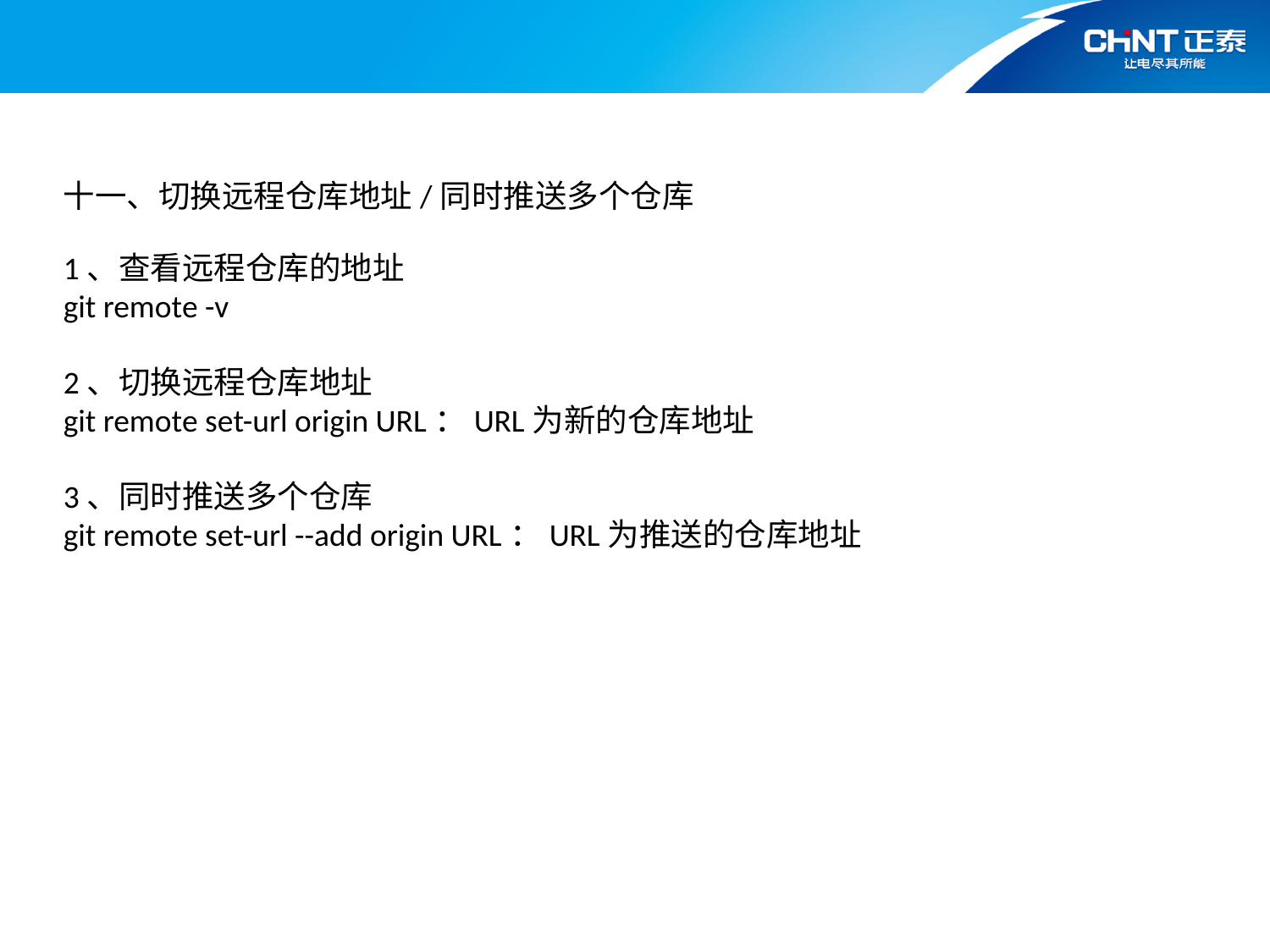

敏捷开发流程Overview
十一、切换远程仓库地址/同时推送多个仓库
1、查看远程仓库的地址
git remote -v

2、切换远程仓库地址
git remote set-url origin URL：URL为新的仓库地址

3、同时推送多个仓库
git remote set-url --add origin URL：URL为推送的仓库地址